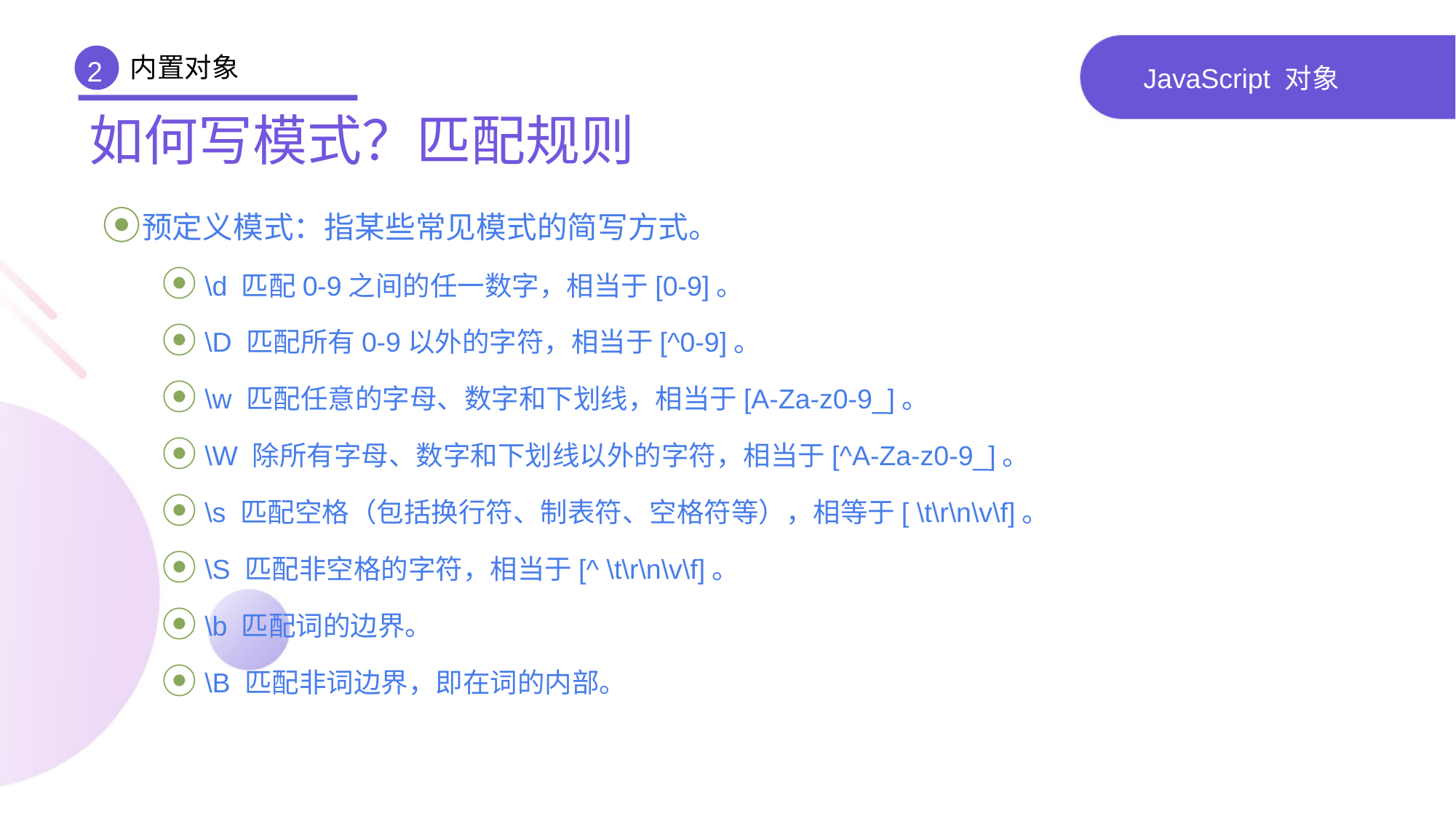

内置对象
2
# JavaScript 对象
如何写模式？匹配规则
预定义模式：指某些常见模式的简写方式。
 \d 匹配0-9之间的任一数字，相当于[0-9]。
 \D 匹配所有0-9以外的字符，相当于[^0-9]。
 \w 匹配任意的字母、数字和下划线，相当于[A-Za-z0-9_]。
 \W 除所有字母、数字和下划线以外的字符，相当于[^A-Za-z0-9_]。
 \s 匹配空格（包括换行符、制表符、空格符等），相等于[ \t\r\n\v\f]。
 \S 匹配非空格的字符，相当于[^ \t\r\n\v\f]。
 \b 匹配词的边界。
 \B 匹配非词边界，即在词的内部。